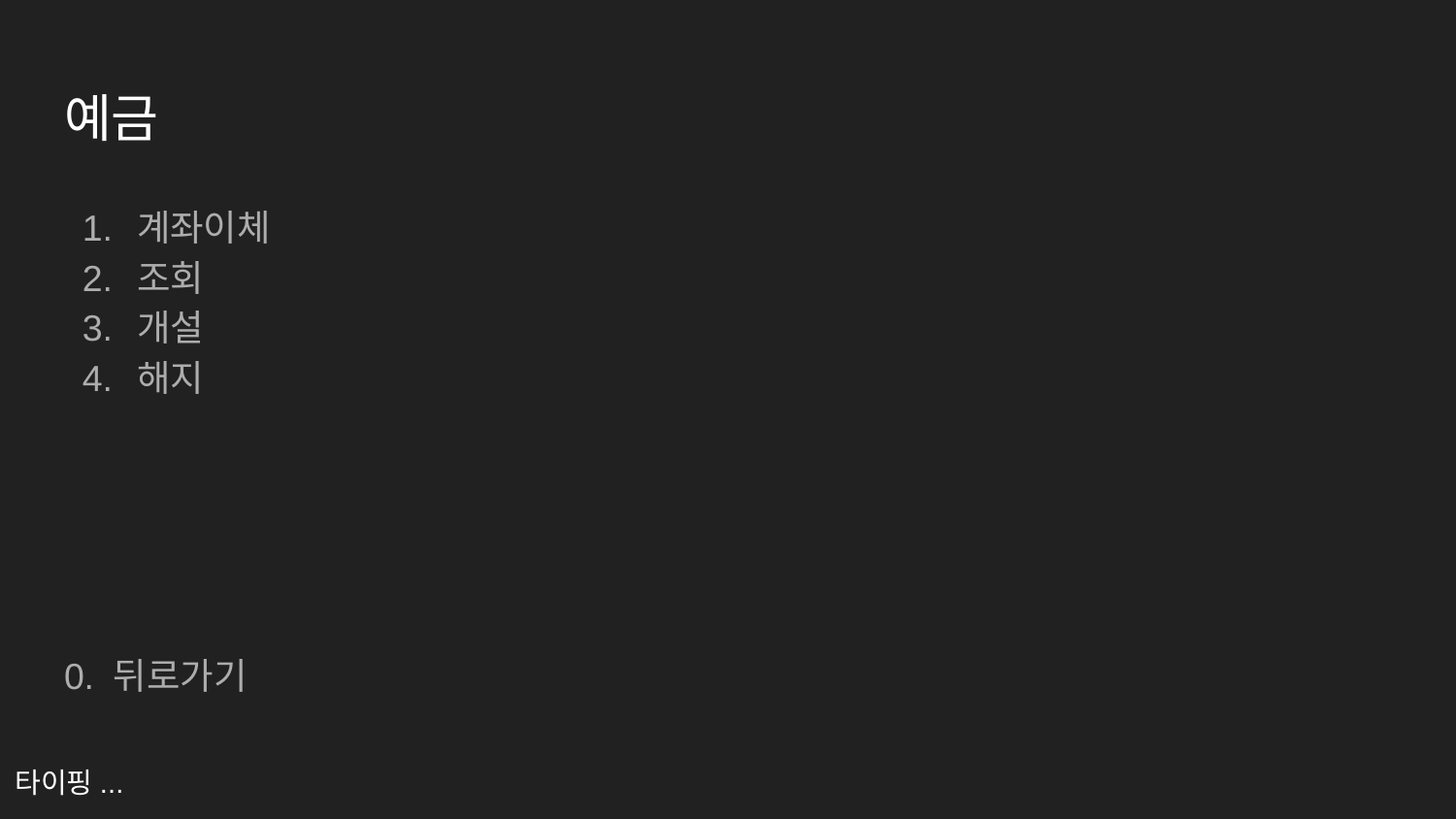

# 예금
계좌이체
조회
개설
해지

0. 뒤로가기
타이핑...